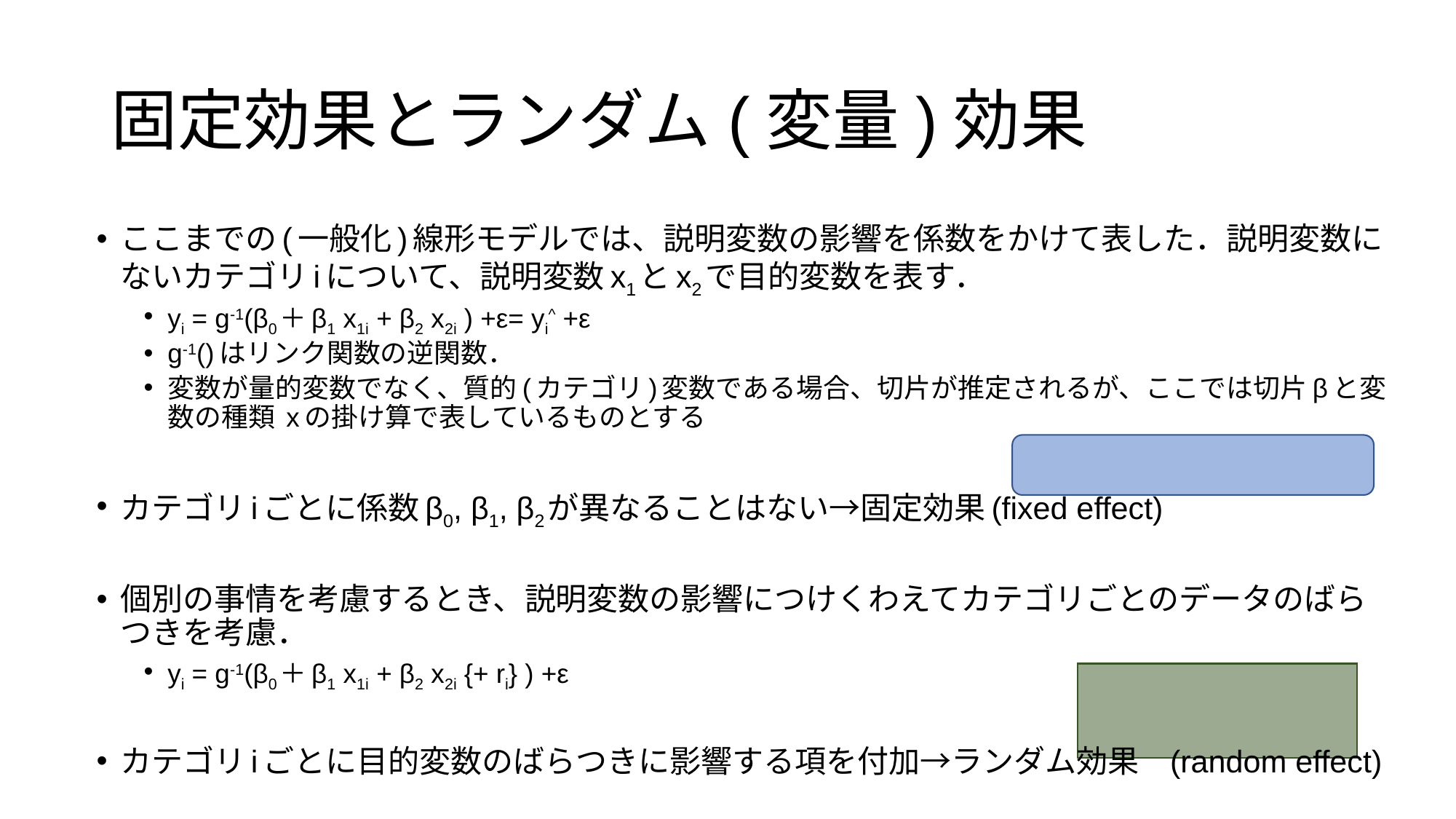

# 固定効果とランダム(変量)効果
ここまでの(一般化)線形モデルでは、説明変数の影響を係数をかけて表した．説明変数にないカテゴリiについて、説明変数x1とx2で目的変数を表す．
yi = g-1(β0＋β1 x1i + β2 x2i ) +ε= yi^ +ε
g-1()はリンク関数の逆関数．
変数が量的変数でなく、質的(カテゴリ)変数である場合、切片が推定されるが、ここでは切片βと変数の種類 xの掛け算で表しているものとする

カテゴリiごとに係数β0, β1, β2が異なることはない→固定効果(fixed effect)

個別の事情を考慮するとき、説明変数の影響につけくわえてカテゴリごとのデータのばらつきを考慮．
yi = g-1(β0＋β1 x1i + β2 x2i {+ ri} ) +ε

カテゴリiごとに目的変数のばらつきに影響する項を付加→ランダム効果									(random effect)